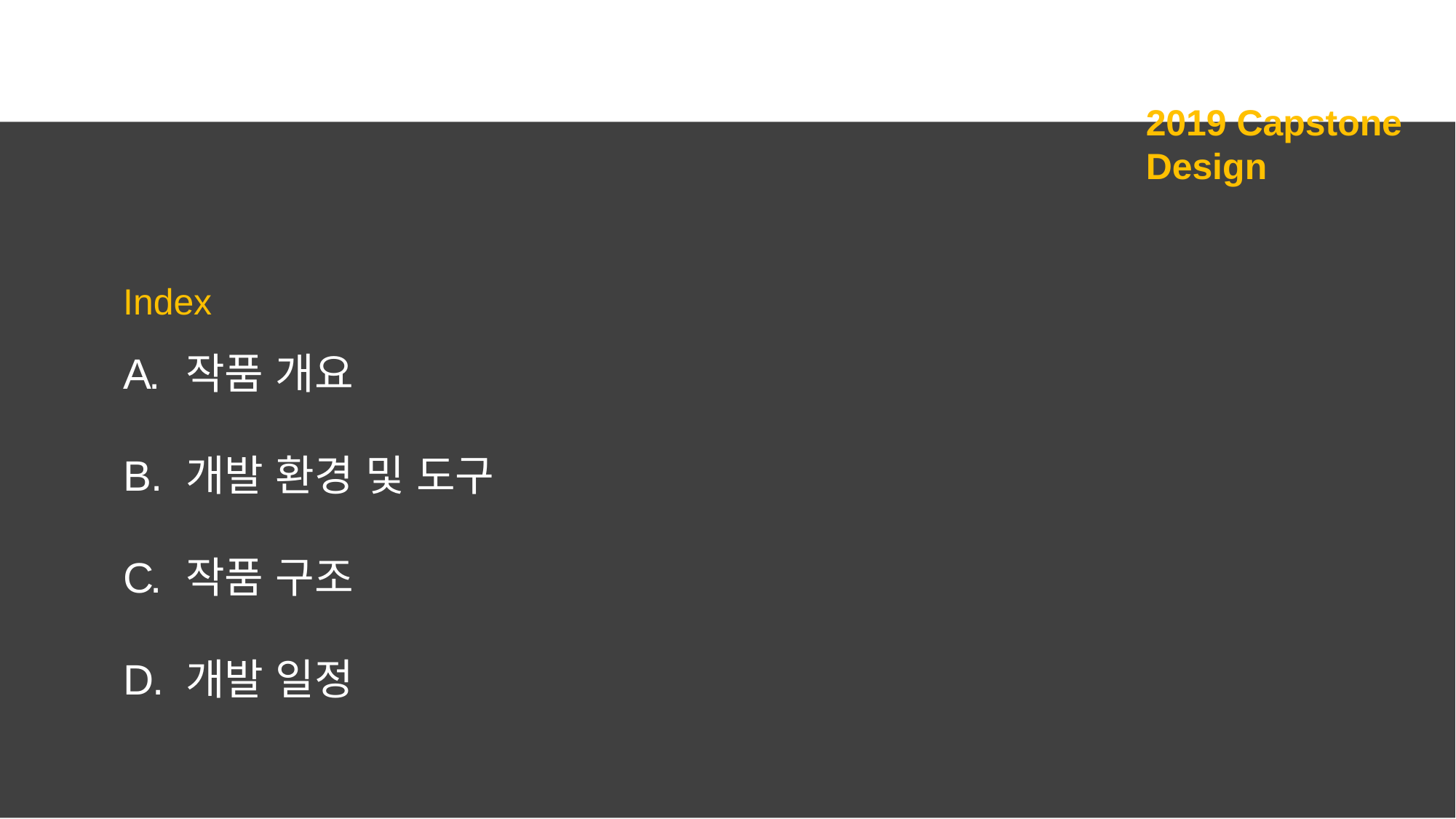

2019 Capstone Design

Index
 작품 개요

 개발 환경 및 도구

 작품 구조

 개발 일정